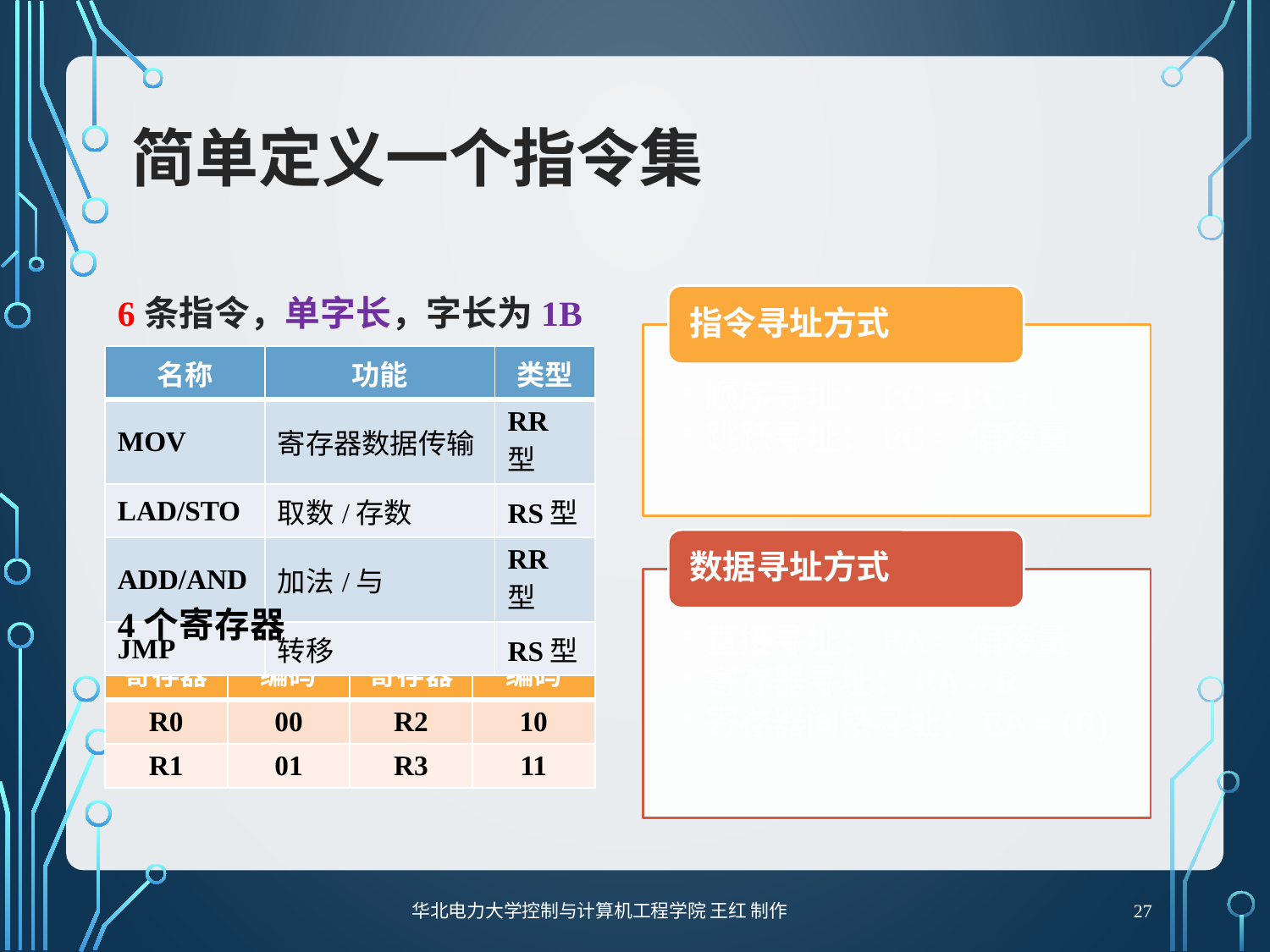

# 简单定义一个指令集
顺序寻址：PC = PC + 1
跳跃寻址：PC = 偏移量
指令寻址方式
直接寻址：EA = 偏移量
寄存器寻址：EA = R
寄存器间接寻址：EA = (R)
数据寻址方式
6条指令，单字长，字长为1B

| 名称 | 功能 | 类型 |
| --- | --- | --- |
| MOV | 寄存器数据传输 | RR型 |
| LAD/STO | 取数/存数 | RS型 |
| ADD/AND | 加法/与 | RR型 |
| JMP | 转移 | RS型 |
4个寄存器
| 寄存器 | 编码 | 寄存器 | 编码 |
| --- | --- | --- | --- |
| R0 | 00 | R2 | 10 |
| R1 | 01 | R3 | 11 |
27
华北电力大学控制与计算机工程学院 王红 制作